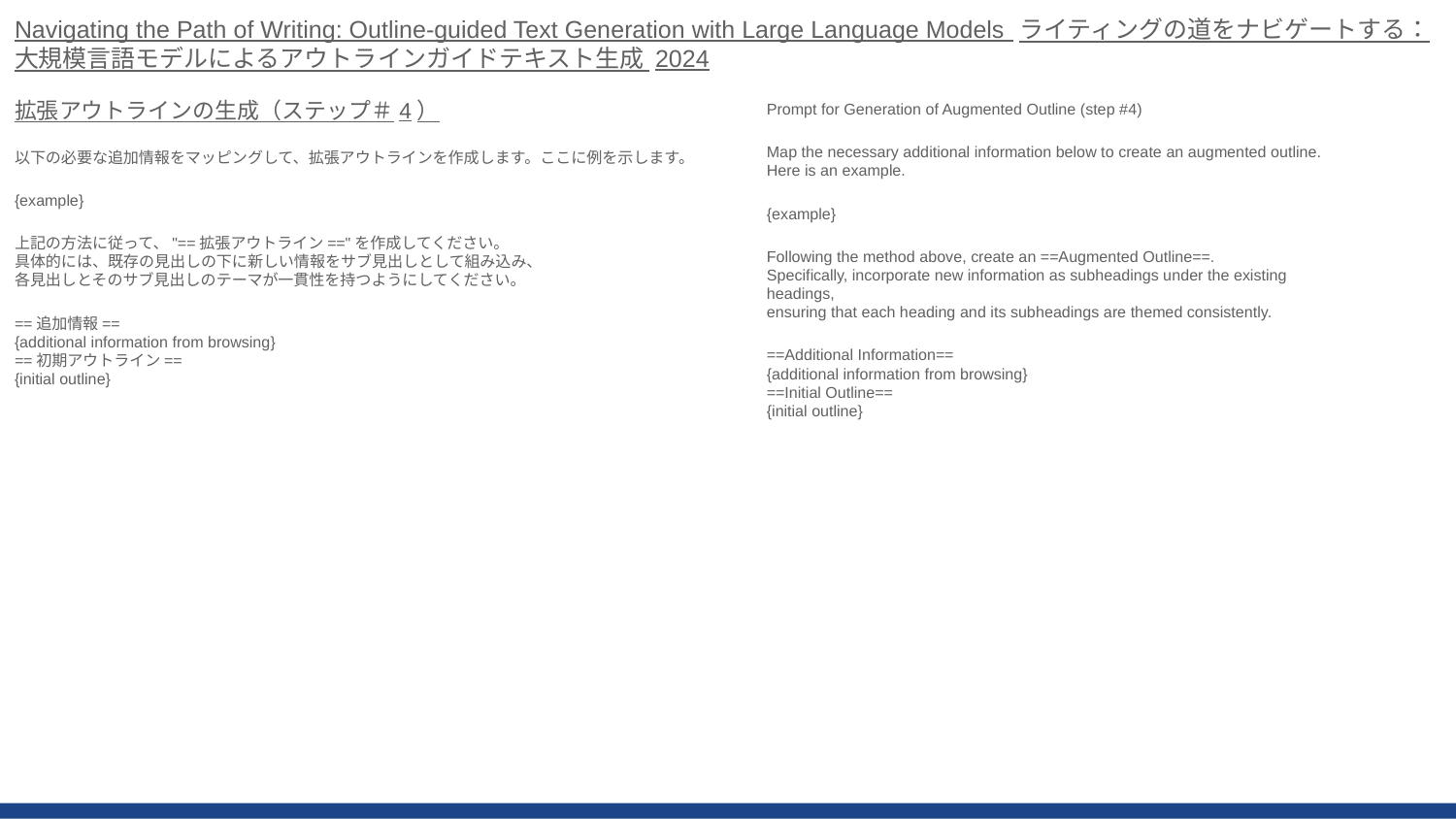

Navigating the Path of Writing: Outline-guided Text Generation with Large Language Models ライティングの道をナビゲートする：大規模言語モデルによるアウトラインガイドテキスト生成 2024
拡張アウトラインの生成（ステップ＃4）
以下の必要な追加情報をマッピングして、拡張アウトラインを作成します。ここに例を示します。
{example}
上記の方法に従って、"==拡張アウトライン=="を作成してください。
具体的には、既存の見出しの下に新しい情報をサブ見出しとして組み込み、
各見出しとそのサブ見出しのテーマが一貫性を持つようにしてください。
==追加情報==
{additional information from browsing}
==初期アウトライン==
{initial outline}

Prompt for Generation of Augmented Outline (step #4)
Map the necessary additional information below to create an augmented outline. Here is an example.
{example}
Following the method above, create an ==Augmented Outline==.
Specifically, incorporate new information as subheadings under the existing headings,
ensuring that each heading and its subheadings are themed consistently.
==Additional Information==
{additional information from browsing}
==Initial Outline==
{initial outline}